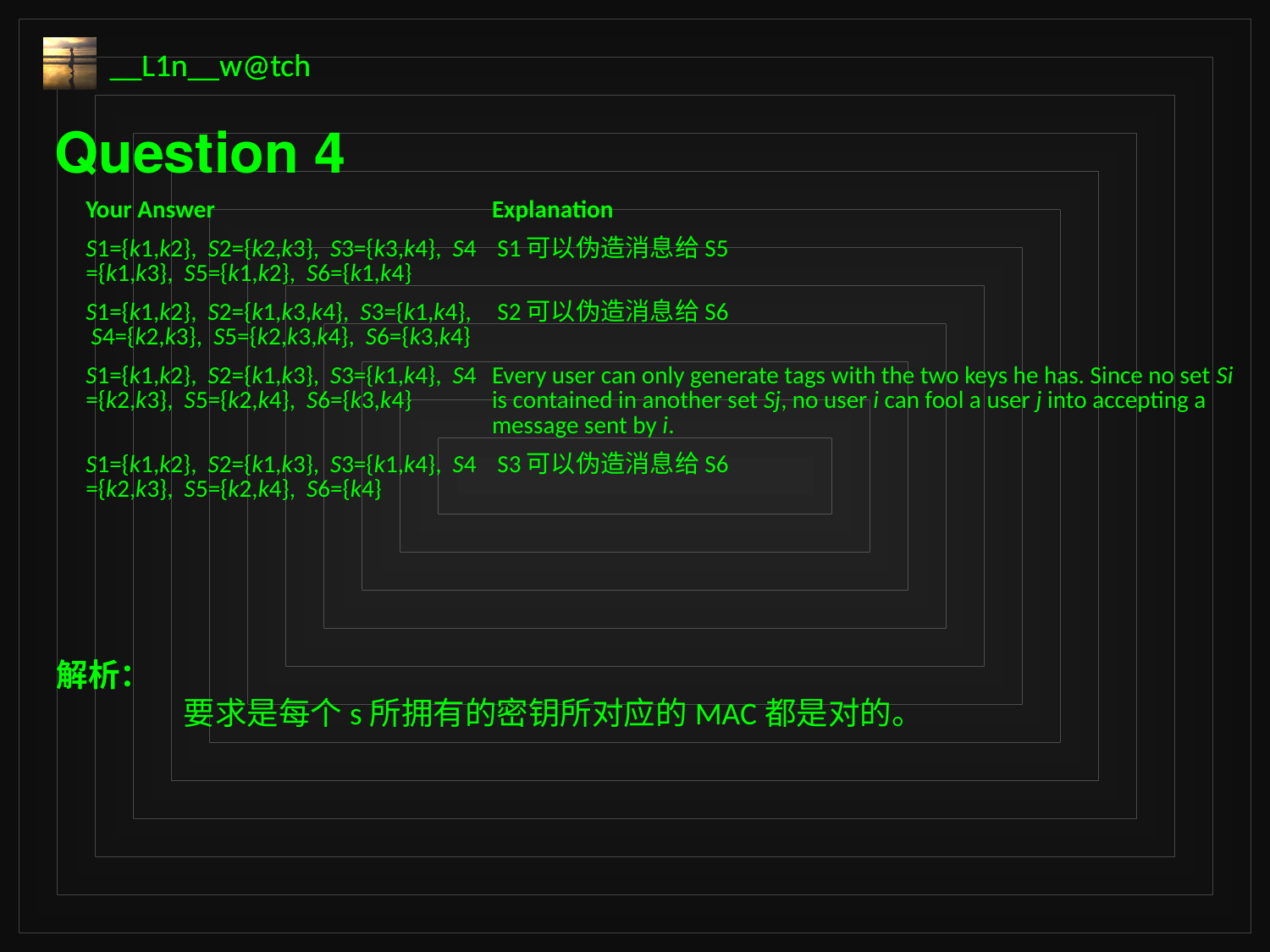

Question 4
| Your Answer | Explanation |
| --- | --- |
| S1={k1,k2},  S2={k2,k3},  S3={k3,k4},  S4={k1,k3},  S5={k1,k2},  S6={k1,k4} | S1可以伪造消息给S5 |
| S1={k1,k2},  S2={k1,k3,k4},  S3={k1,k4},  S4={k2,k3},  S5={k2,k3,k4},  S6={k3,k4} | S2可以伪造消息给S6 |
| S1={k1,k2},  S2={k1,k3},  S3={k1,k4},  S4={k2,k3},  S5={k2,k4},  S6={k3,k4} | Every user can only generate tags with the two keys he has. Since no set Si is contained in another set Sj, no user i can fool a user j into accepting a message sent by i. |
| S1={k1,k2},  S2={k1,k3},  S3={k1,k4},  S4={k2,k3},  S5={k2,k4},  S6={k4} | S3可以伪造消息给S6 |
解析：
	要求是每个s所拥有的密钥所对应的MAC都是对的。